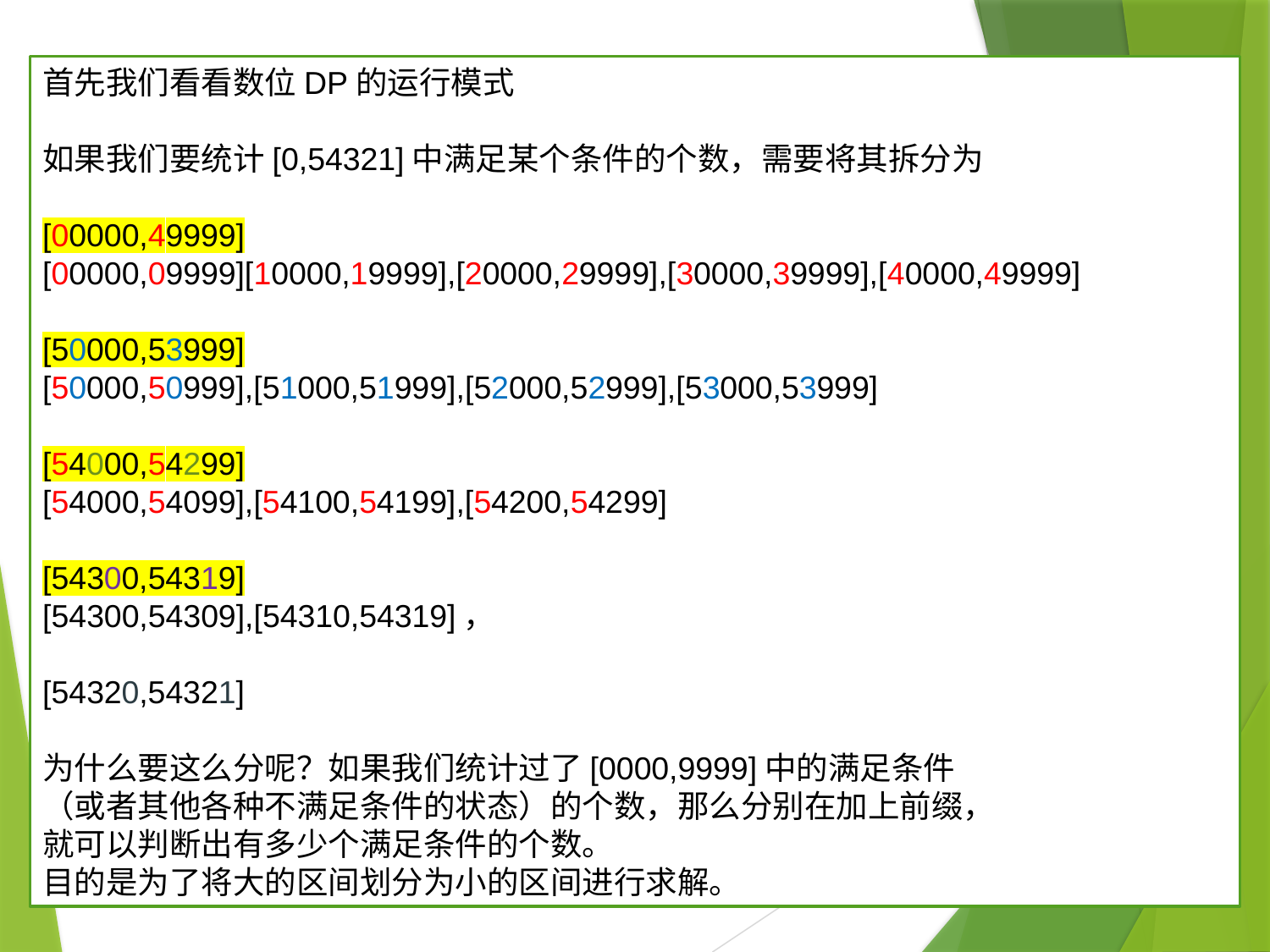

首先我们看看数位DP的运行模式

如果我们要统计[0,54321]中满足某个条件的个数，需要将其拆分为

[00000,49999]
[00000,09999][10000,19999],[20000,29999],[30000,39999],[40000,49999]

[50000,53999]
[50000,50999],[51000,51999],[52000,52999],[53000,53999]

[54000,54299]
[54000,54099],[54100,54199],[54200,54299]

[54300,54319]
[54300,54309],[54310,54319]，

[54320,54321]

为什么要这么分呢？如果我们统计过了[0000,9999]中的满足条件
（或者其他各种不满足条件的状态）的个数，那么分别在加上前缀，
就可以判断出有多少个满足条件的个数。
目的是为了将大的区间划分为小的区间进行求解。